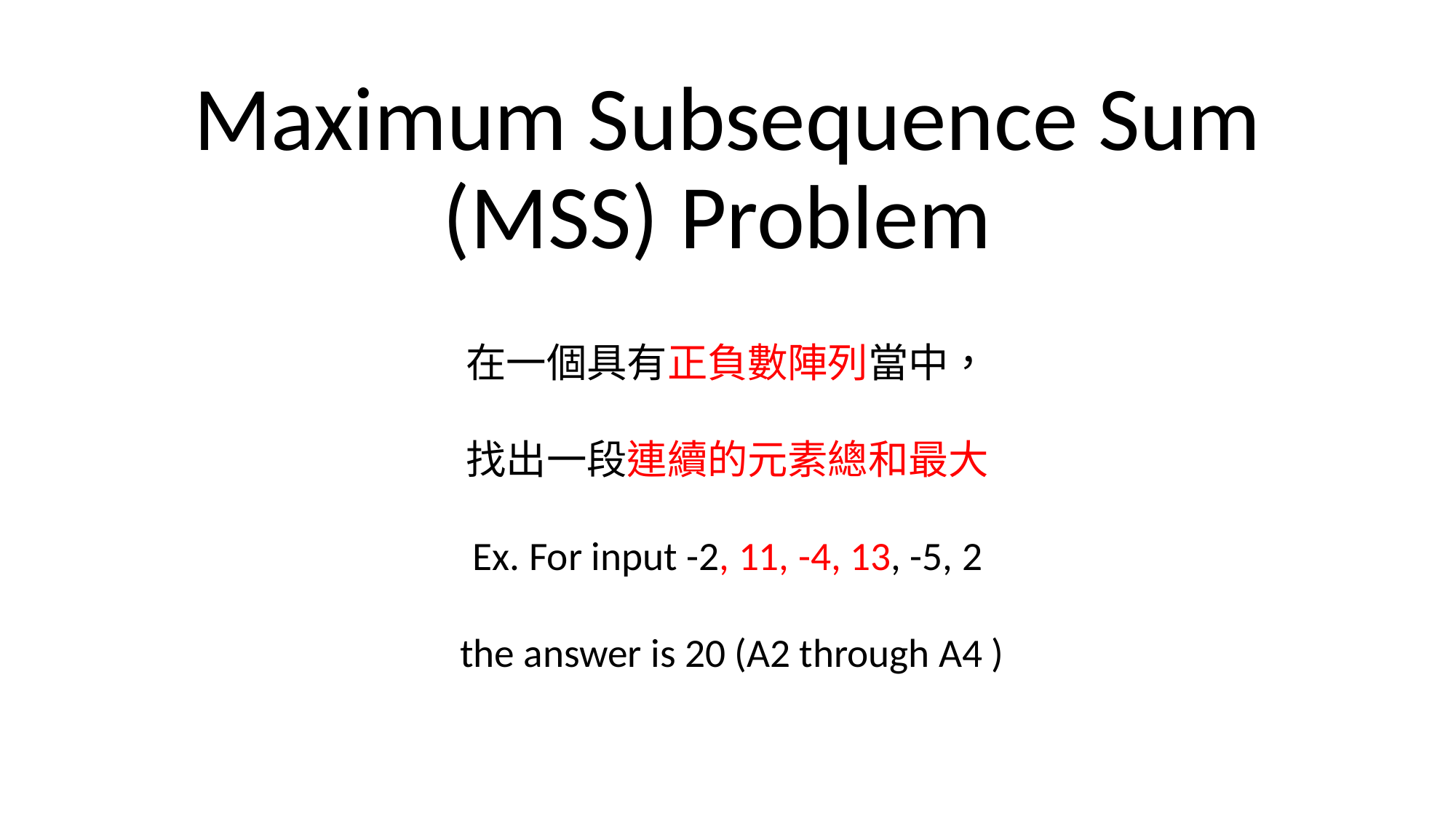

# Maximum Subsequence Sum (MSS) Problem
在一個具有正負數陣列當中，
找出一段連續的元素總和最大
Ex. For input -2, 11, -4, 13, -5, 2
 the answer is 20 (A2 through A4 )